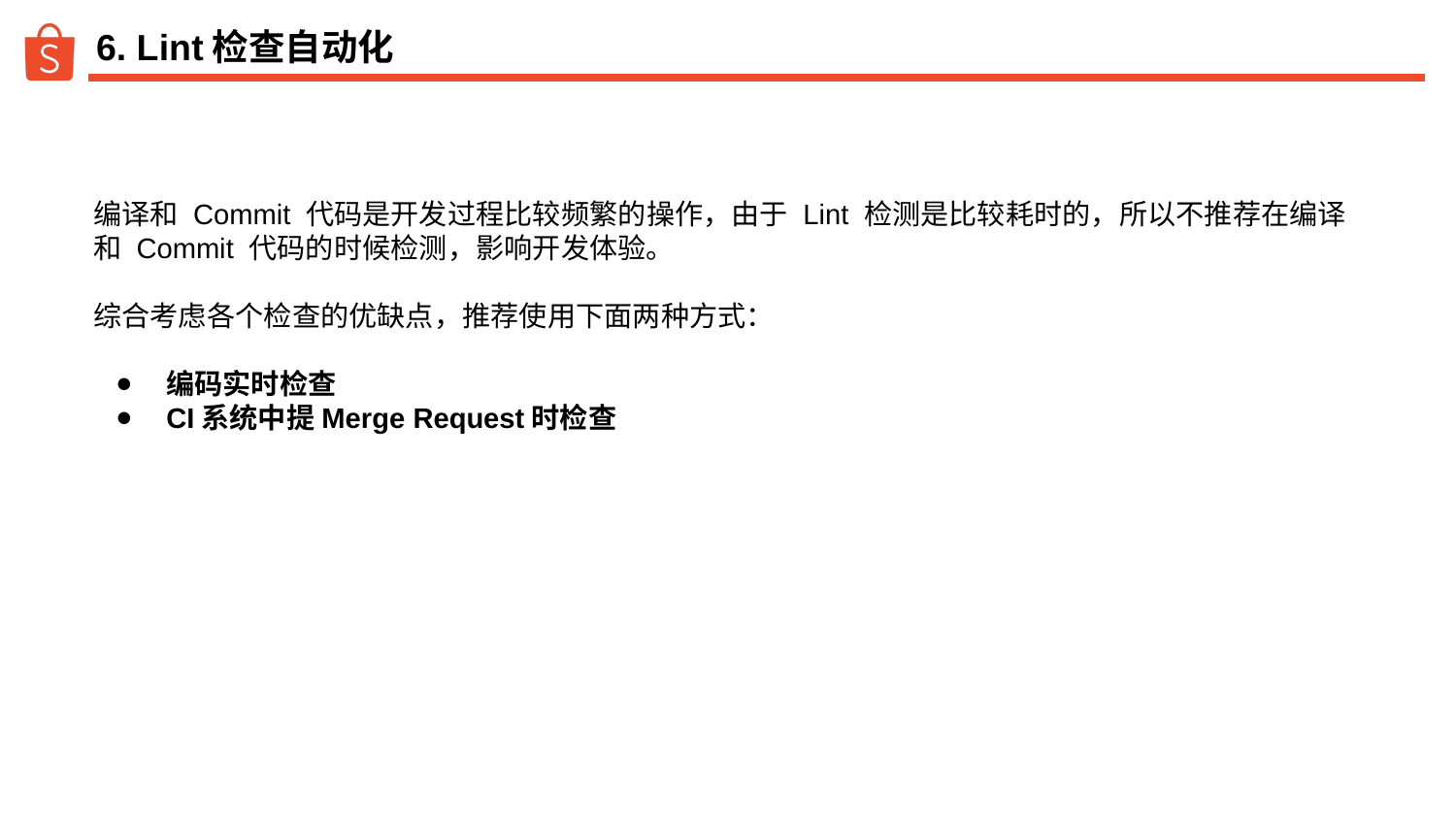

# 6. Lint检查自动化

编译和 Commit 代码是开发过程比较频繁的操作，由于 Lint 检测是比较耗时的，所以不推荐在编译和 Commit 代码的时候检测，影响开发体验。

综合考虑各个检查的优缺点，推荐使用下面两种方式：

编码实时检查
CI系统中提Merge Request时检查